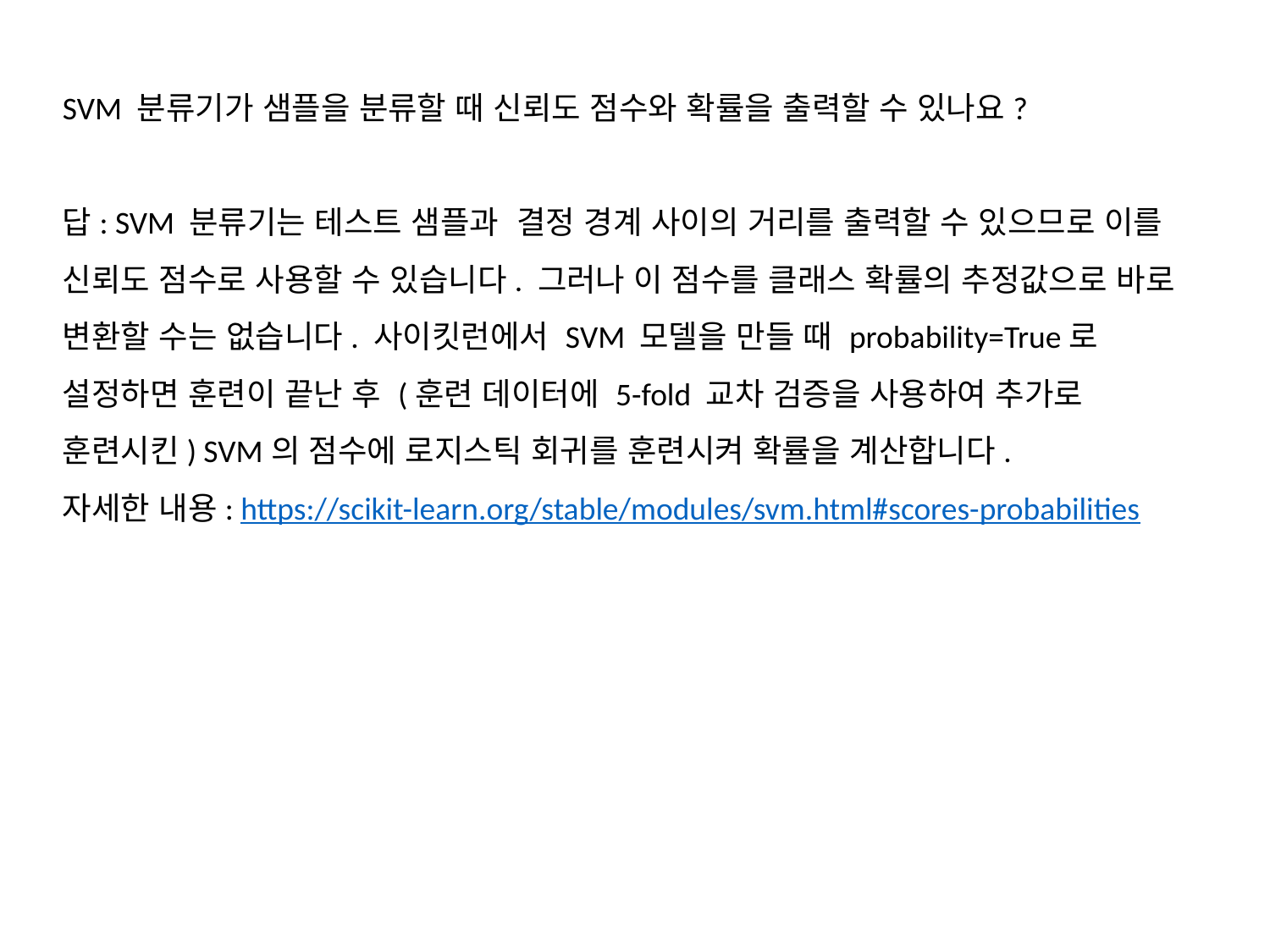

SVM 분류기가 샘플을 분류할 때 신뢰도 점수와 확률을 출력할 수 있나요?

답: SVM 분류기는 테스트 샘플과  결정 경계 사이의 거리를 출력할 수 있으므로 이를 신뢰도 점수로 사용할 수 있습니다. 그러나 이 점수를 클래스 확률의 추정값으로 바로 변환할 수는 없습니다. 사이킷런에서 SVM 모델을 만들 때 probability=True로 설정하면 훈련이 끝난 후 (훈련 데이터에 5-fold 교차 검증을 사용하여 추가로 훈련시킨) SVM의 점수에 로지스틱 회귀를 훈련시켜 확률을 계산합니다.
자세한 내용: https://scikit-learn.org/stable/modules/svm.html#scores-probabilities